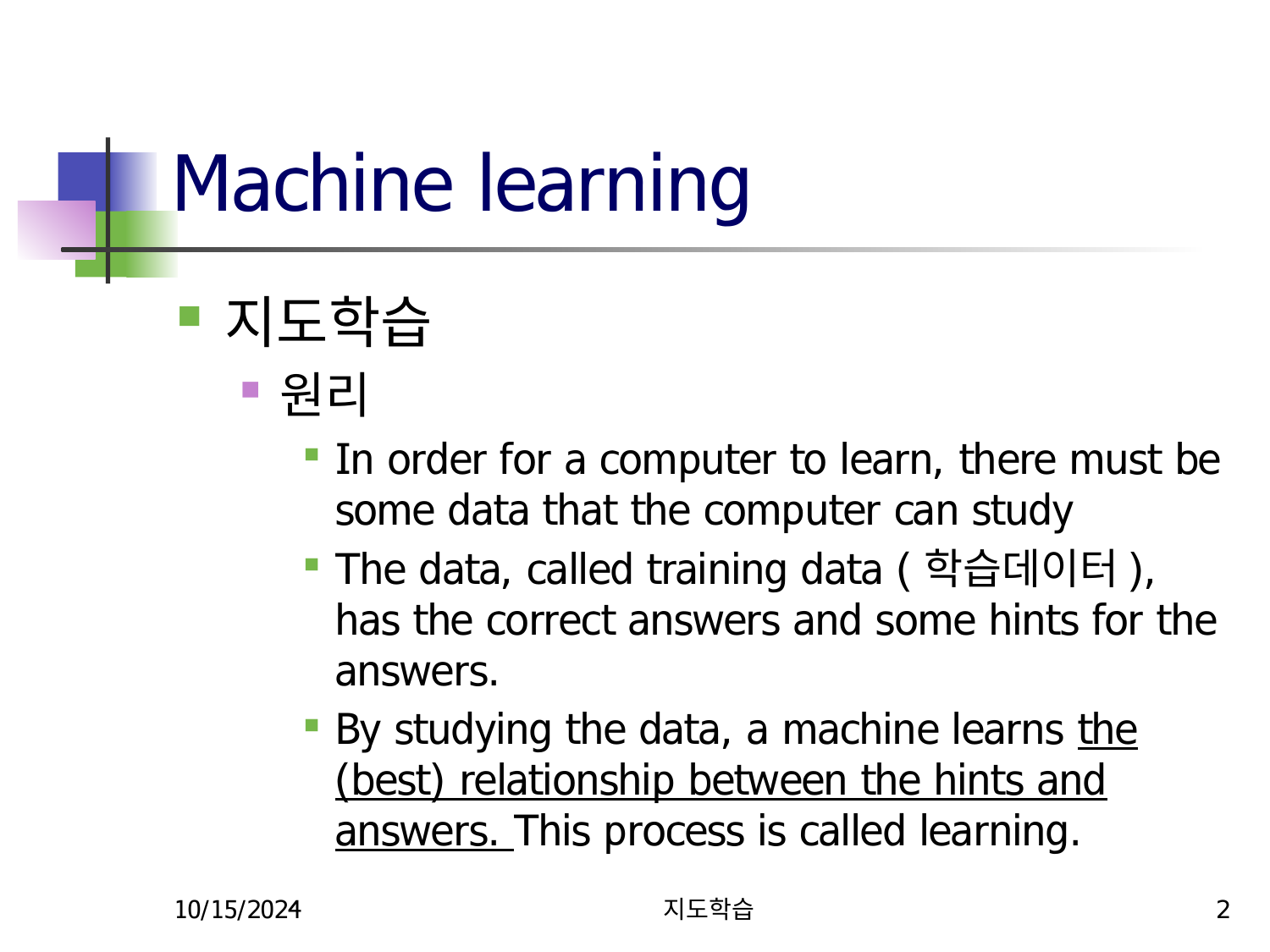

# Machine learning
지도학습
원리
In order for a computer to learn, there must be some data that the computer can study
The data, called training data (학습데이터), has the correct answers and some hints for the answers.
By studying the data, a machine learns the (best) relationship between the hints and answers. This process is called learning.

10/15/2024
지도학습
2